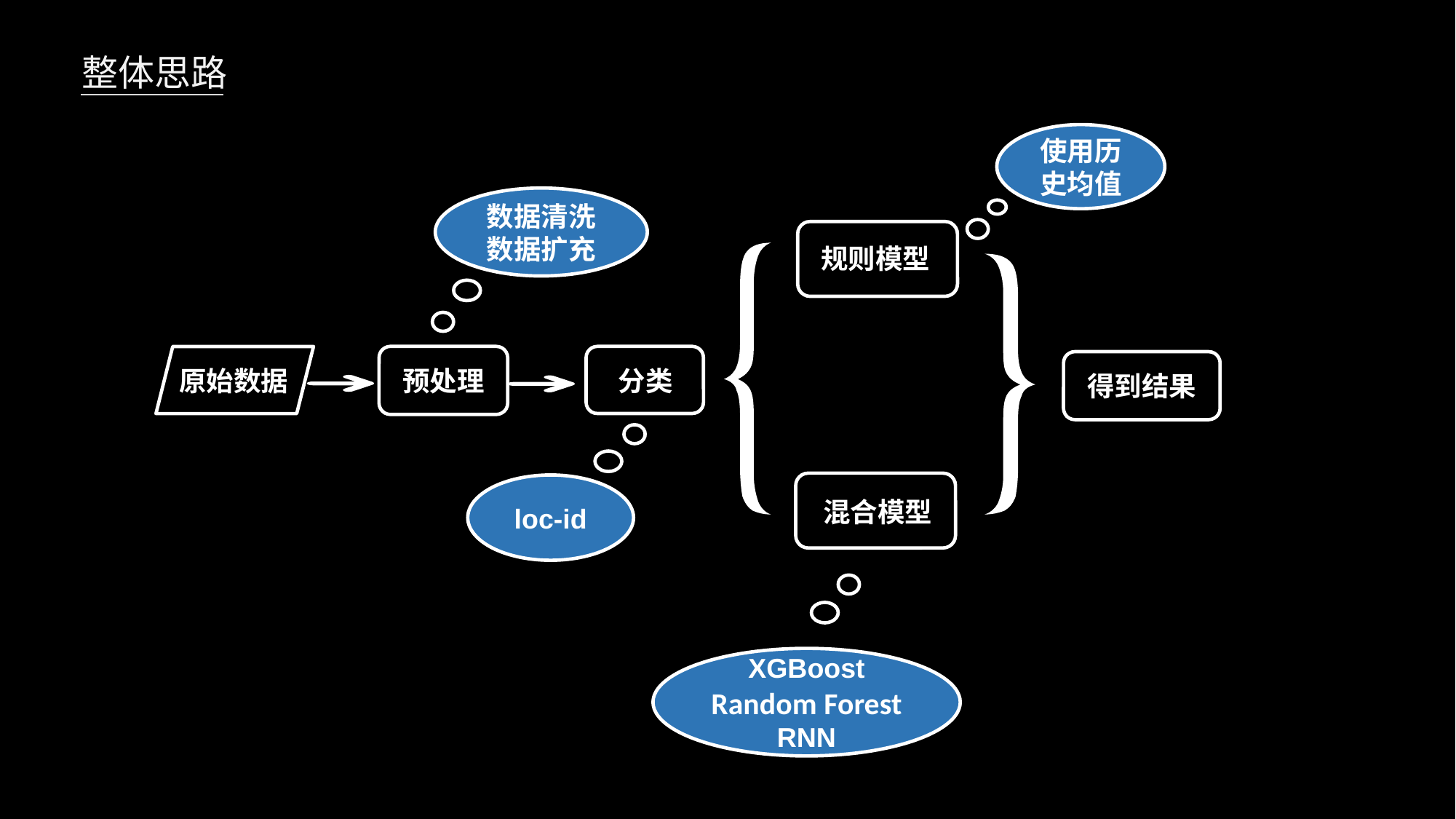

整体思路
使用历史均值
数据清洗
数据扩充

规则模型

原始数据
预处理
分类
得到结果

loc-id
混合模型

XGBoost
Random Forest
RNN